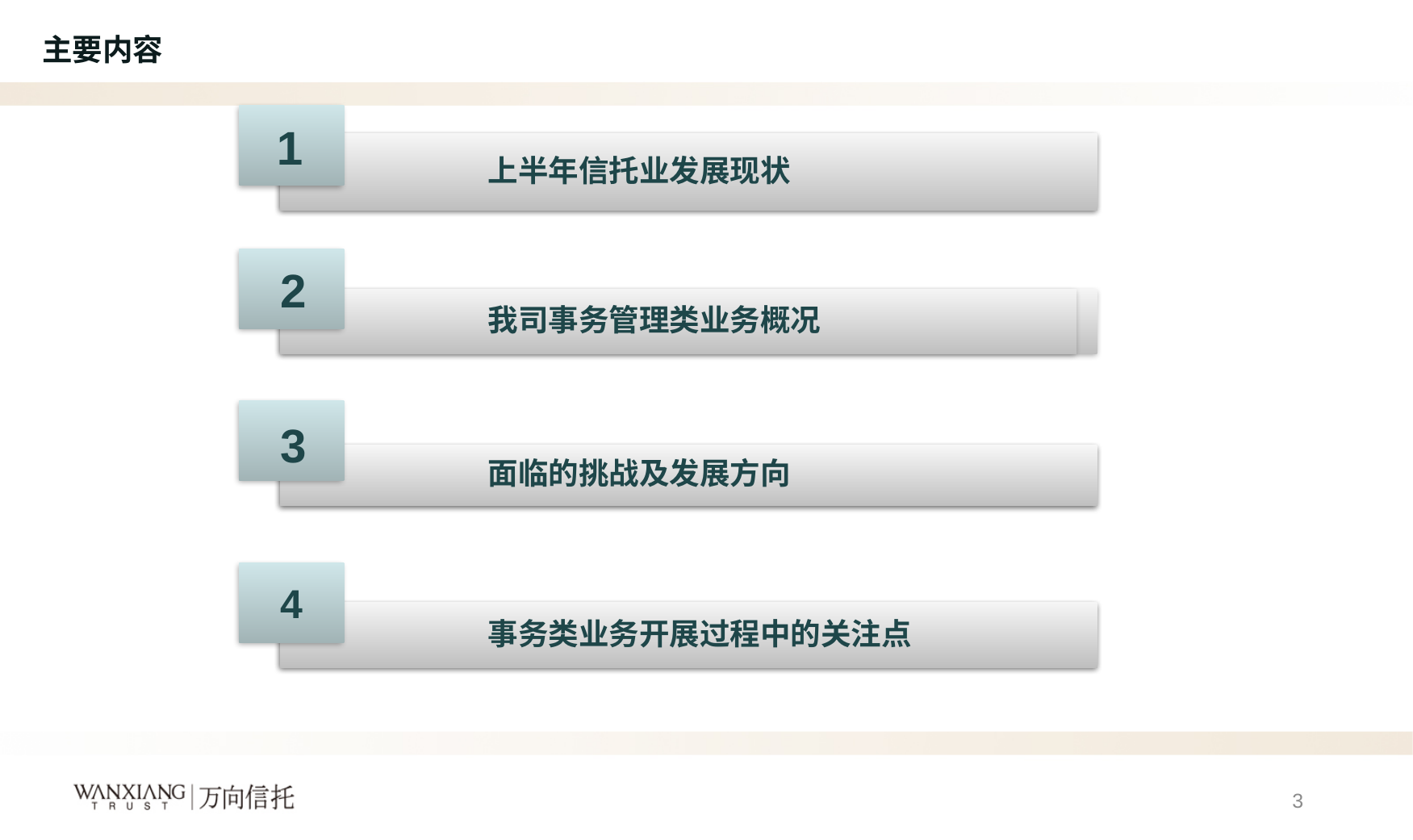

标  题 一
主要内容

1

上半年信托业发展现状

2

我司事务管理类业务概况

3

面临的挑战及发展方向

4

事务类业务开展过程中的关注点
3